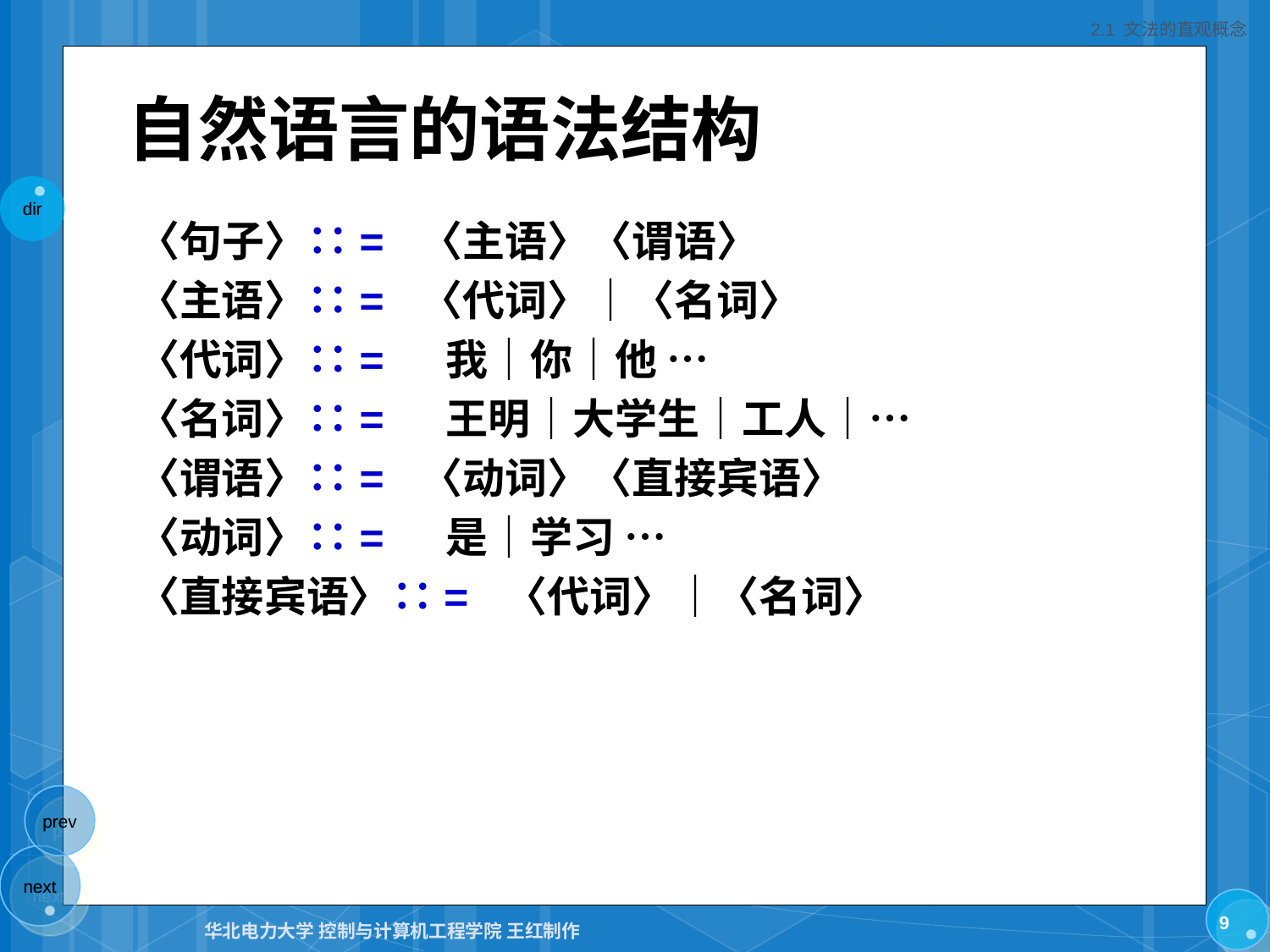

2.1 文法的直观概念
# 自然语言的语法结构
〈句子〉∷= 〈主语〉〈谓语〉
〈主语〉∷= 〈代词〉｜〈名词〉
〈代词〉∷=  我｜你｜他 …
〈名词〉∷=  王明｜大学生｜工人｜…
〈谓语〉∷= 〈动词〉〈直接宾语〉
〈动词〉∷=  是｜学习 …
〈直接宾语〉∷= 〈代词〉｜〈名词〉
9
华北电力大学 控制与计算机工程学院 王红制作